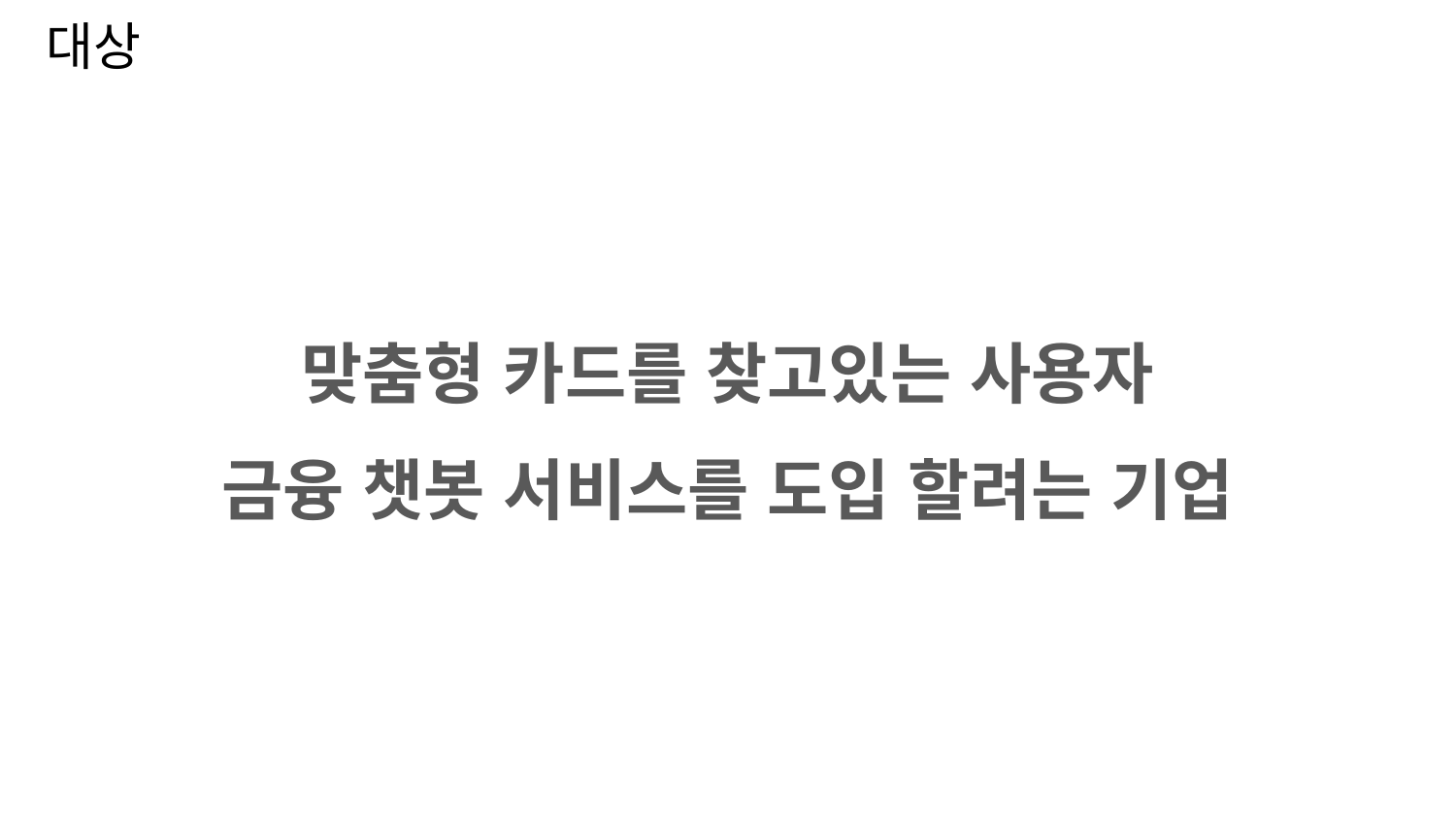

# 대상
맞춤형 카드를 찾고있는 사용자
금융 챗봇 서비스를 도입 할려는 기업